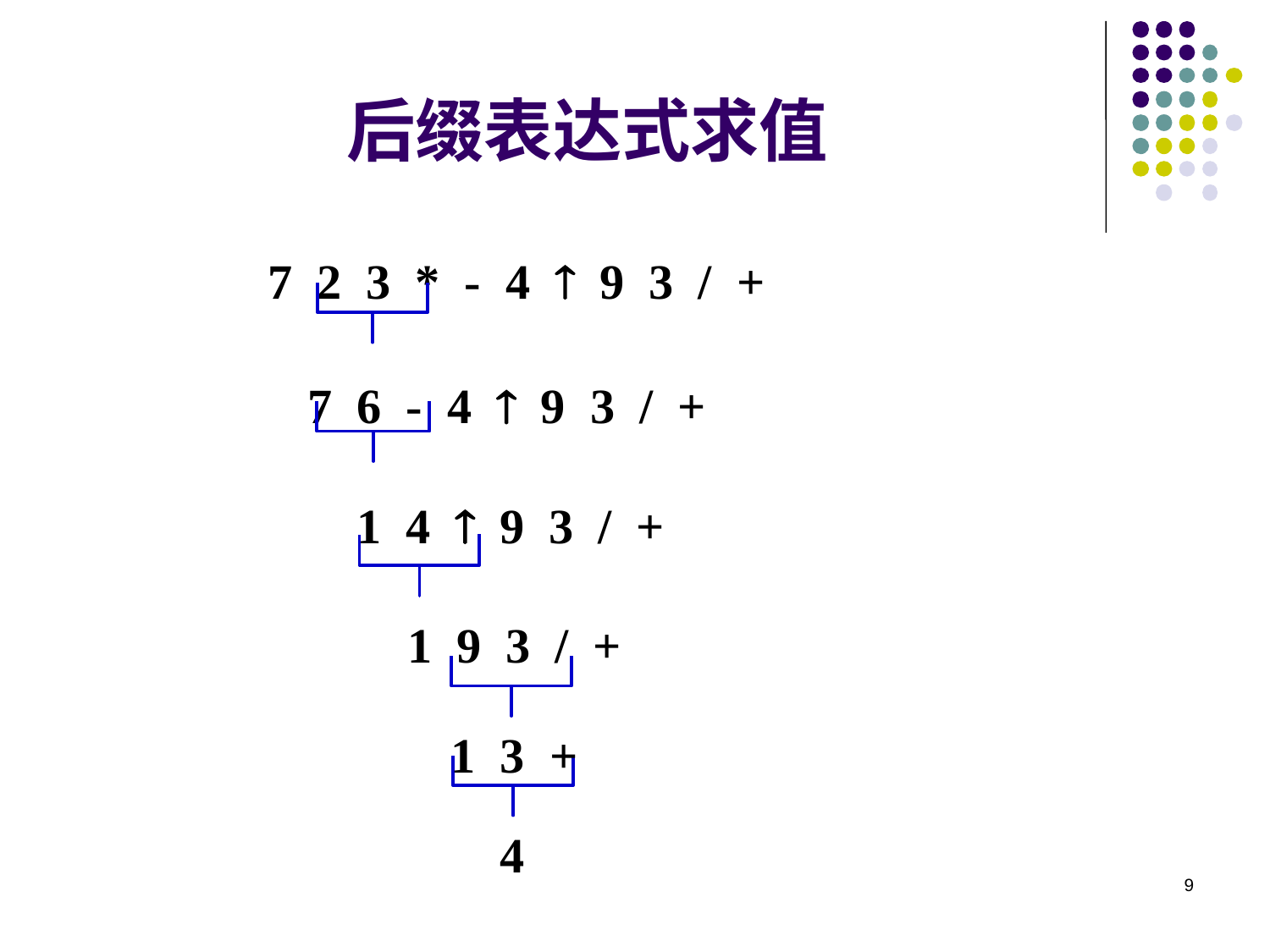

# 后缀表达式求值
7  2  3  *  -  4  ↑  9  3  /  +

7  6  -  4  ↑  9  3  /  +

    1  4  ↑  9  3  /  +

    1  9  3  /  +

    1  3  +

    4
9